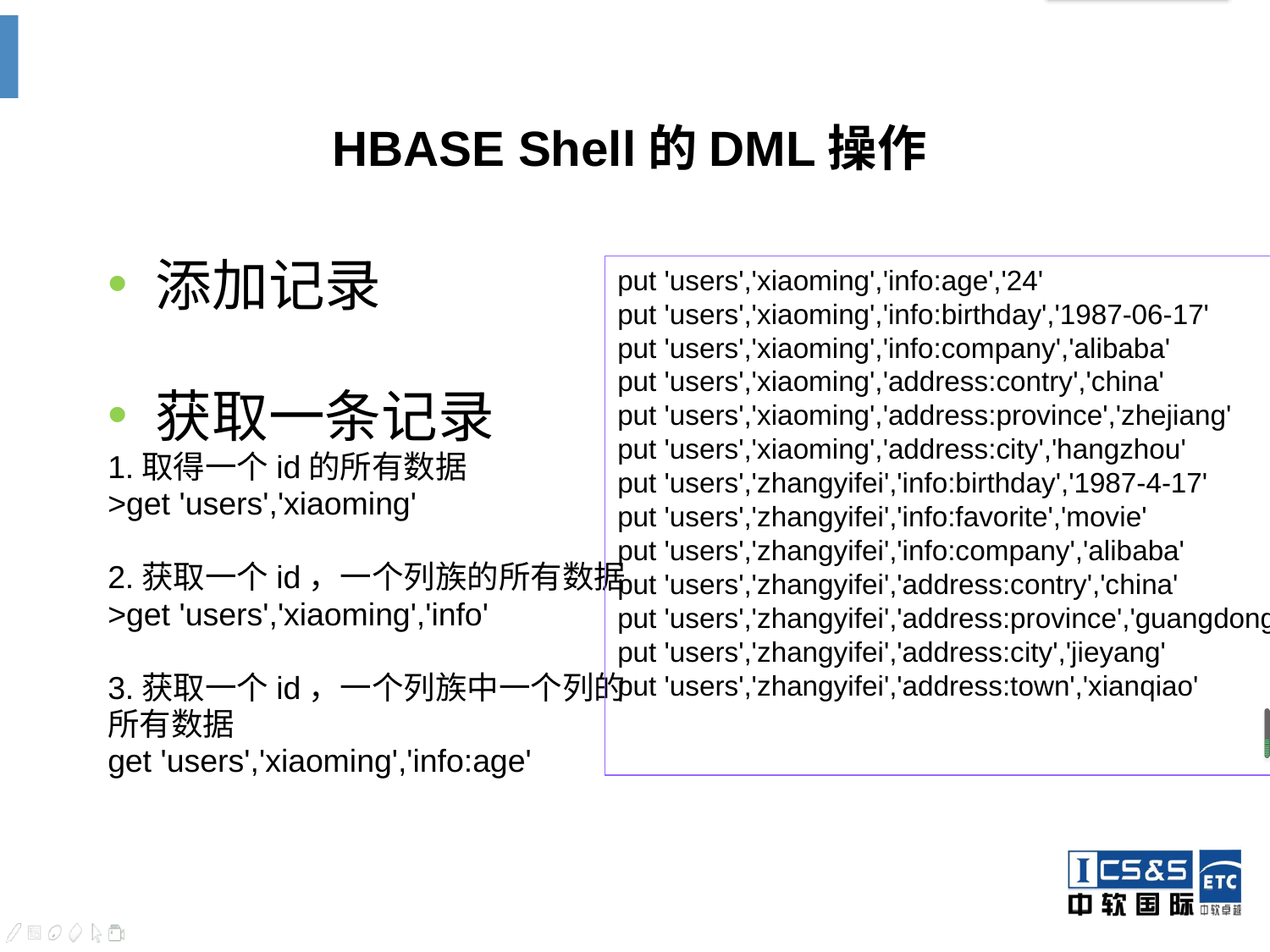

# HBASE Shell的DML操作
put 'users','xiaoming','info:age','24'
put 'users','xiaoming','info:birthday','1987-06-17'
put 'users','xiaoming','info:company','alibaba'
put 'users','xiaoming','address:contry','china'
put 'users','xiaoming','address:province','zhejiang'
put 'users','xiaoming','address:city','hangzhou'
put 'users','zhangyifei','info:birthday','1987-4-17'
put 'users','zhangyifei','info:favorite','movie'
put 'users','zhangyifei','info:company','alibaba'
put 'users','zhangyifei','address:contry','china'
put 'users','zhangyifei','address:province','guangdong'
put 'users','zhangyifei','address:city','jieyang'
put 'users','zhangyifei','address:town','xianqiao'

添加记录

获取一条记录
1.取得一个id的所有数据
>get 'users','xiaoming'

2.获取一个id，一个列族的所有数据
>get 'users','xiaoming','info'

3.获取一个id，一个列族中一个列的
所有数据
get 'users','xiaoming','info:age'